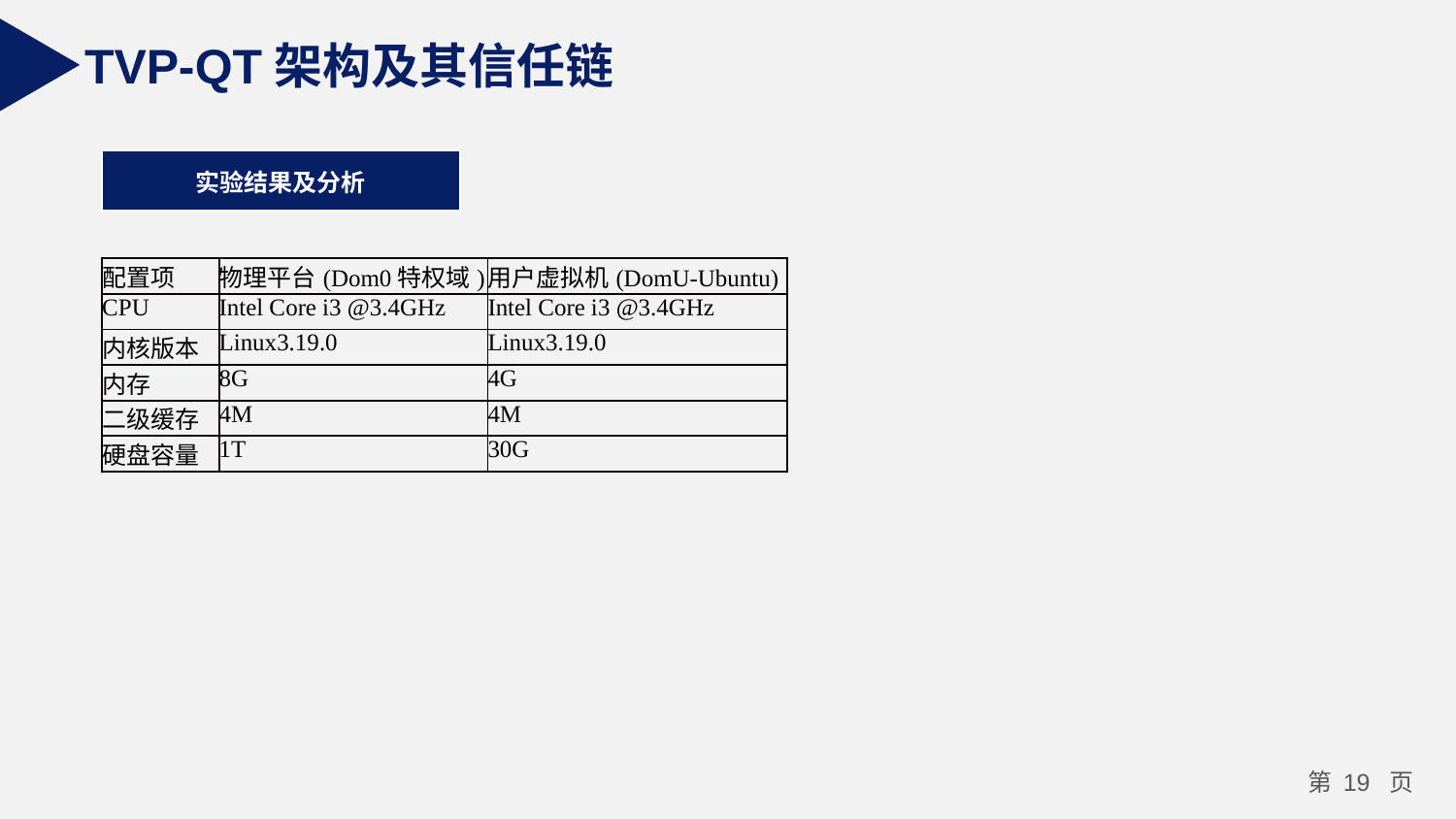

TVP-QT架构及其信任链

实验结果及分析
| 配置项 | 物理平台(Dom0特权域) | 用户虚拟机(DomU-Ubuntu) |
| --- | --- | --- |
| CPU | Intel Core i3 @3.4GHz | Intel Core i3 @3.4GHz |
| 内核版本 | Linux3.19.0 | Linux3.19.0 |
| 内存 | 8G | 4G |
| 二级缓存 | 4M | 4M |
| 硬盘容量 | 1T | 30G |